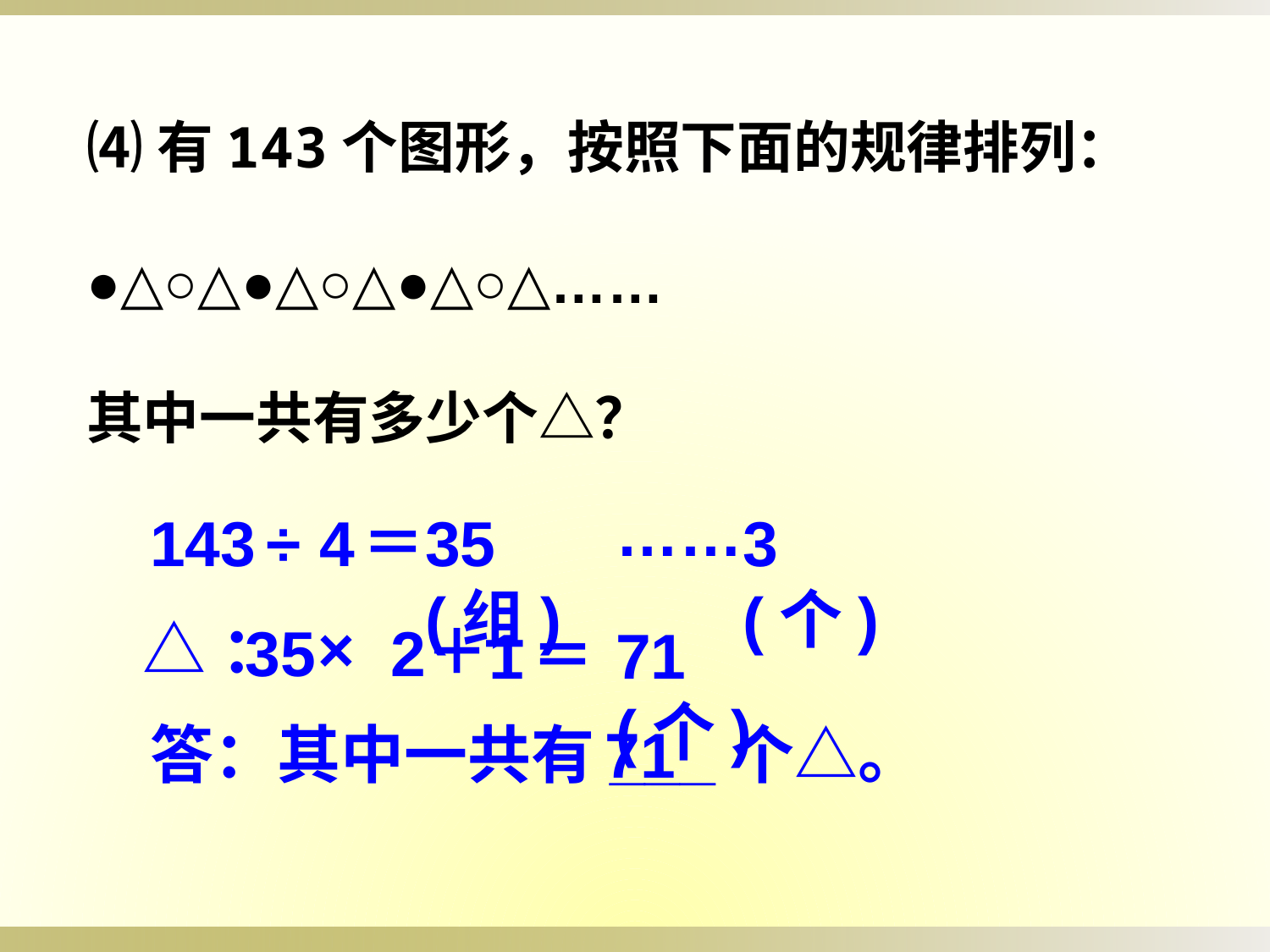

⑷有143个图形，按照下面的规律排列：

●△○△●△○△●△○△……

其中一共有多少个△？
……
143
÷
4
＝
35(组)
3(个)
△：
×
35
2
＋
1
＝
71(个)
答：其中一共有___个△。
71